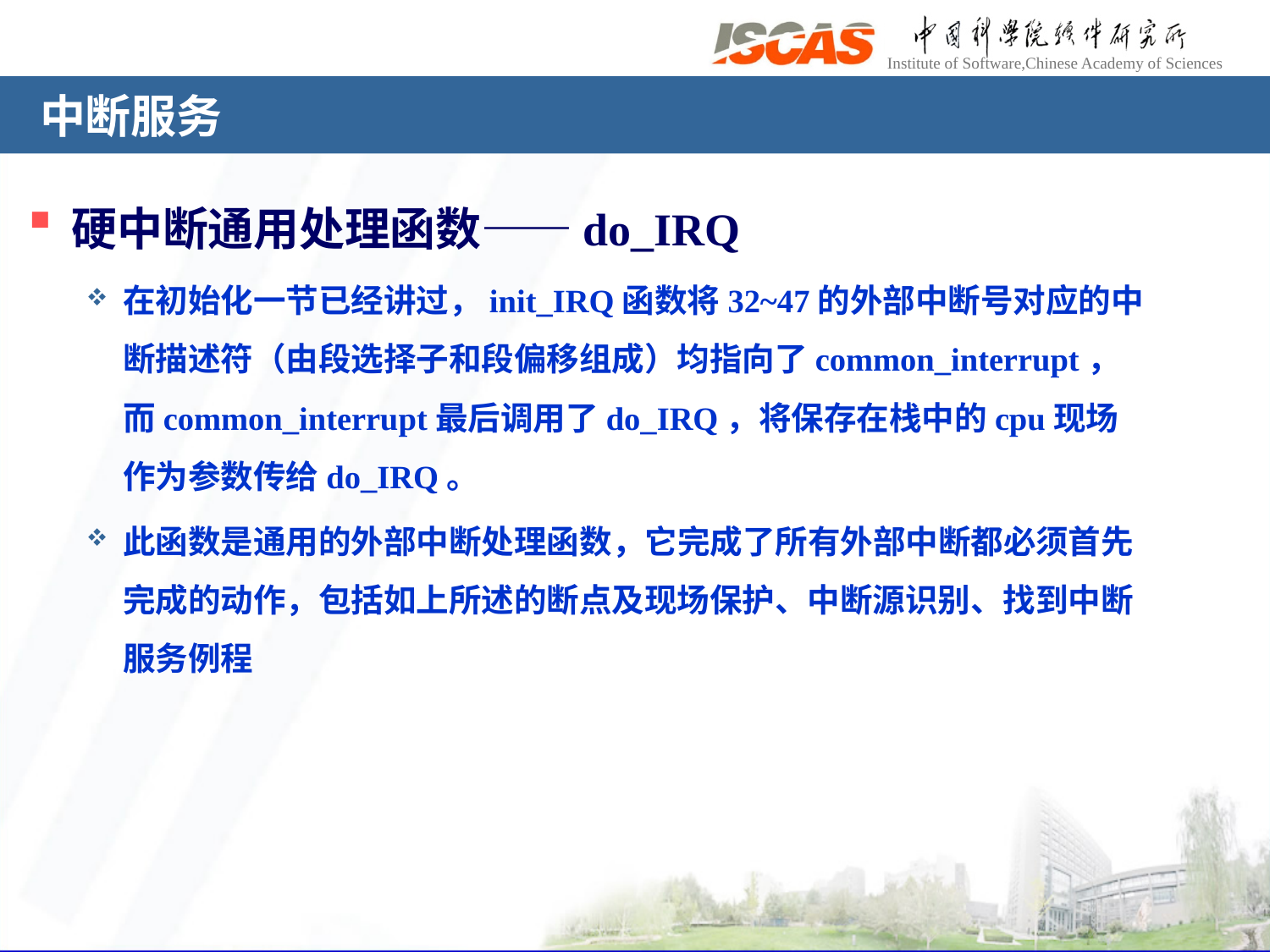

# 中断服务
硬中断通用处理函数——do_IRQ
在初始化一节已经讲过，init_IRQ函数将32~47的外部中断号对应的中断描述符（由段选择子和段偏移组成）均指向了common_interrupt，而common_interrupt最后调用了do_IRQ，将保存在栈中的cpu现场作为参数传给do_IRQ。
此函数是通用的外部中断处理函数，它完成了所有外部中断都必须首先完成的动作，包括如上所述的断点及现场保护、中断源识别、找到中断服务例程